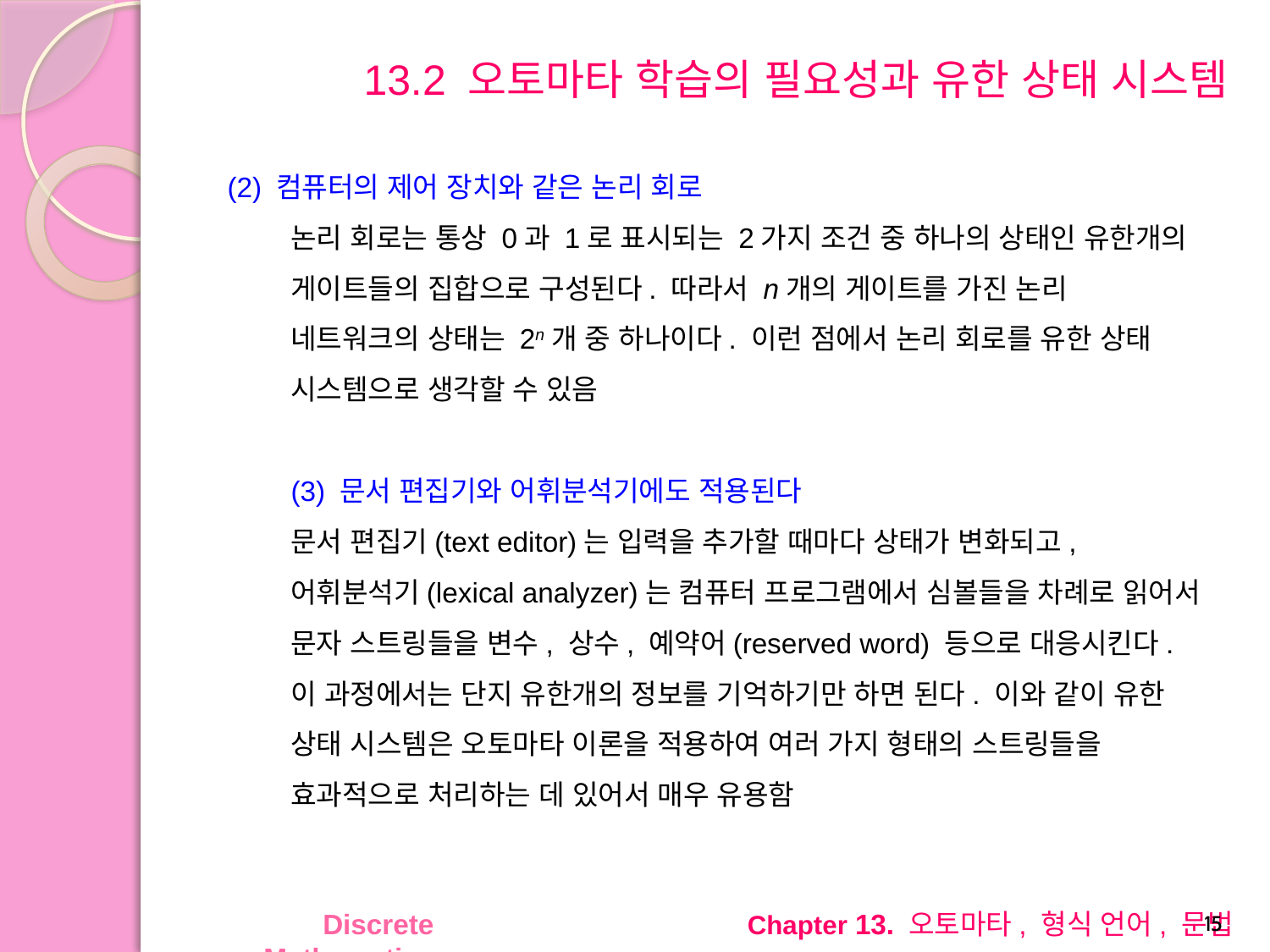

# 13.2 오토마타 학습의 필요성과 유한 상태 시스템
(2) 컴퓨터의 제어 장치와 같은 논리 회로
논리 회로는 통상 0과 1로 표시되는 2가지 조건 중 하나의 상태인 유한개의 게이트들의 집합으로 구성된다. 따라서 n개의 게이트를 가진 논리 네트워크의 상태는 2n개 중 하나이다. 이런 점에서 논리 회로를 유한 상태 시스템으로 생각할 수 있음

(3) 문서 편집기와 어휘분석기에도 적용된다
문서 편집기(text editor)는 입력을 추가할 때마다 상태가 변화되고, 어휘분석기(lexical analyzer)는 컴퓨터 프로그램에서 심볼들을 차례로 읽어서 문자 스트링들을 변수, 상수, 예약어(reserved word) 등으로 대응시킨다. 이 과정에서는 단지 유한개의 정보를 기억하기만 하면 된다. 이와 같이 유한 상태 시스템은 오토마타 이론을 적용하여 여러 가지 형태의 스트링들을 효과적으로 처리하는 데 있어서 매우 유용함
Discrete Mathematics
Chapter 13. 오토마타, 형식 언어, 문법
15